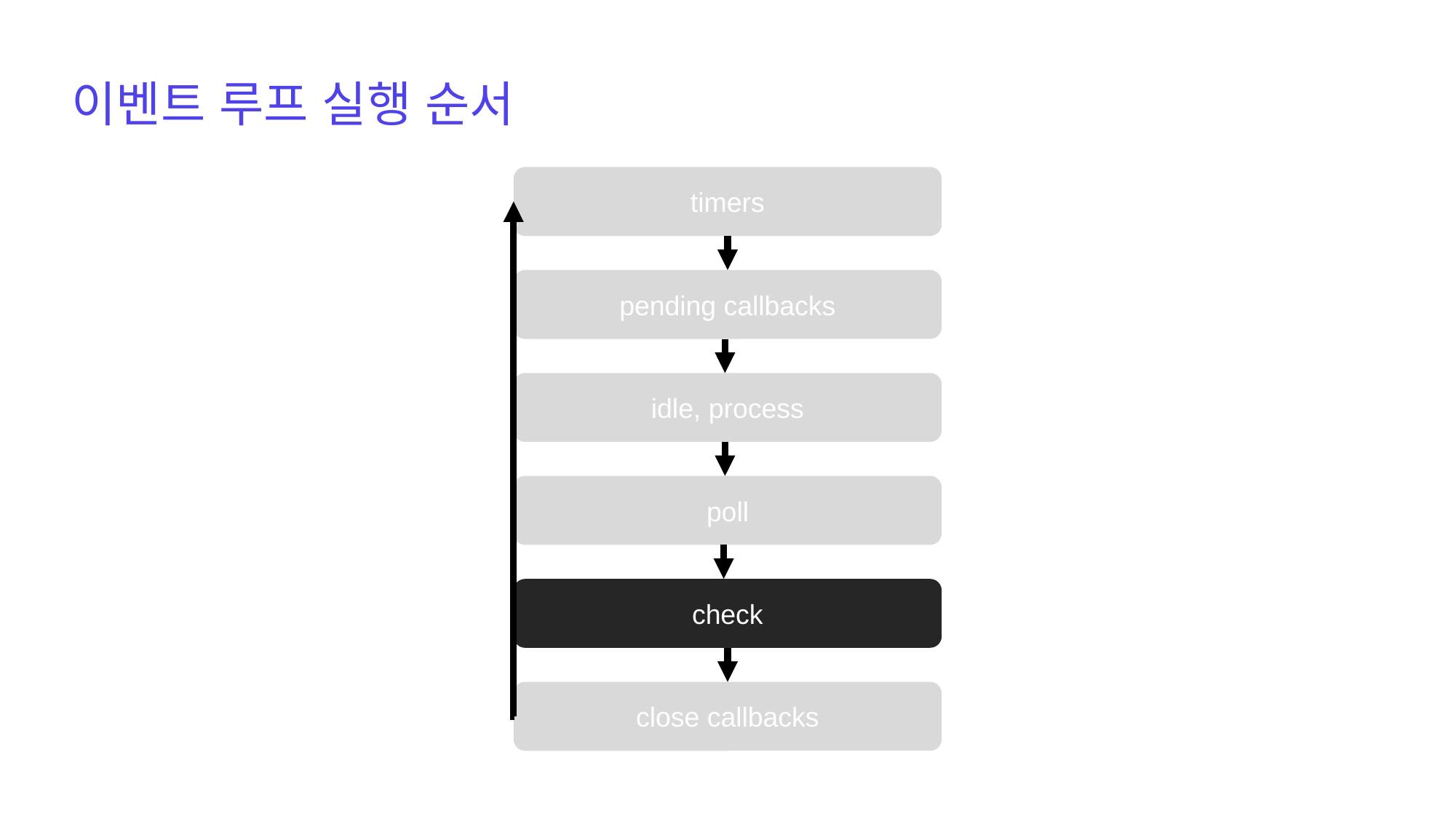

이벤트 루프 실행 순서
timers
pending callbacks
idle, process
poll
check
close callbacks